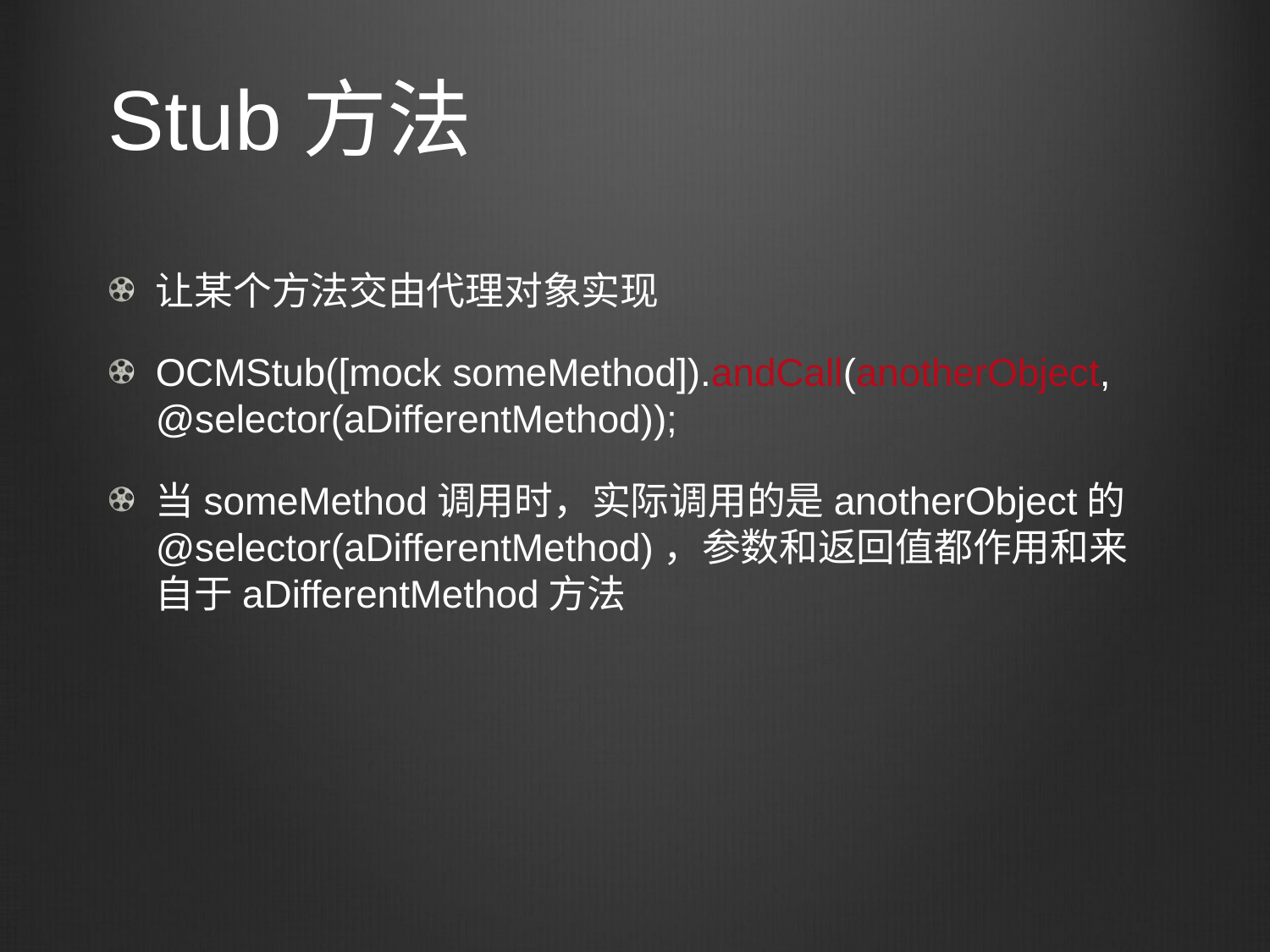

# Stub方法
让某个方法交由代理对象实现
OCMStub([mock someMethod]).andCall(anotherObject, @selector(aDifferentMethod));
当someMethod调用时，实际调用的是anotherObject的@selector(aDifferentMethod)，参数和返回值都作用和来自于aDifferentMethod方法